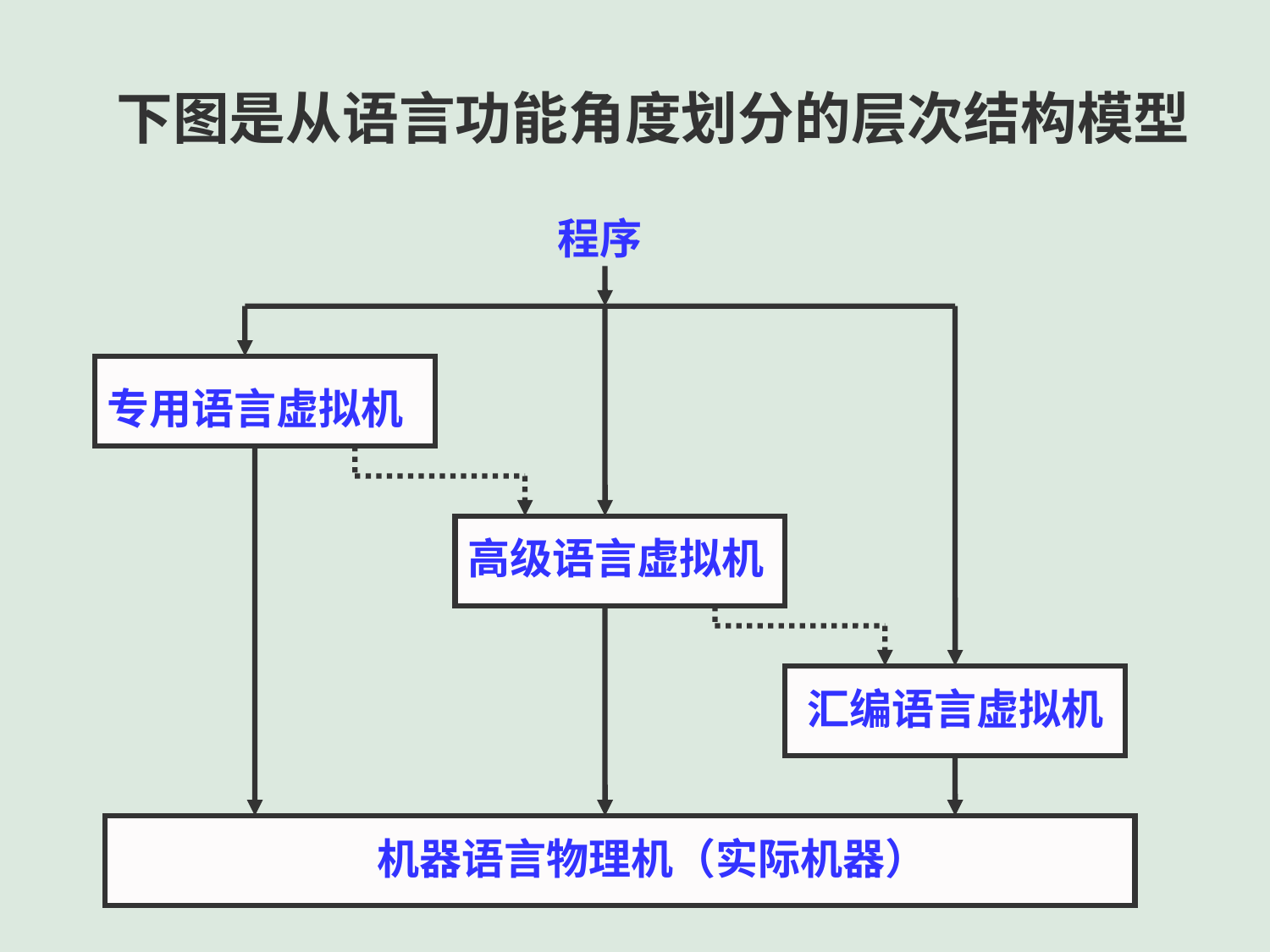

下图是从语言功能角度划分的层次结构模型
程序

专用语言虚拟机

高级语言虚拟机

汇编语言虚拟机

机器语言物理机（实际机器）